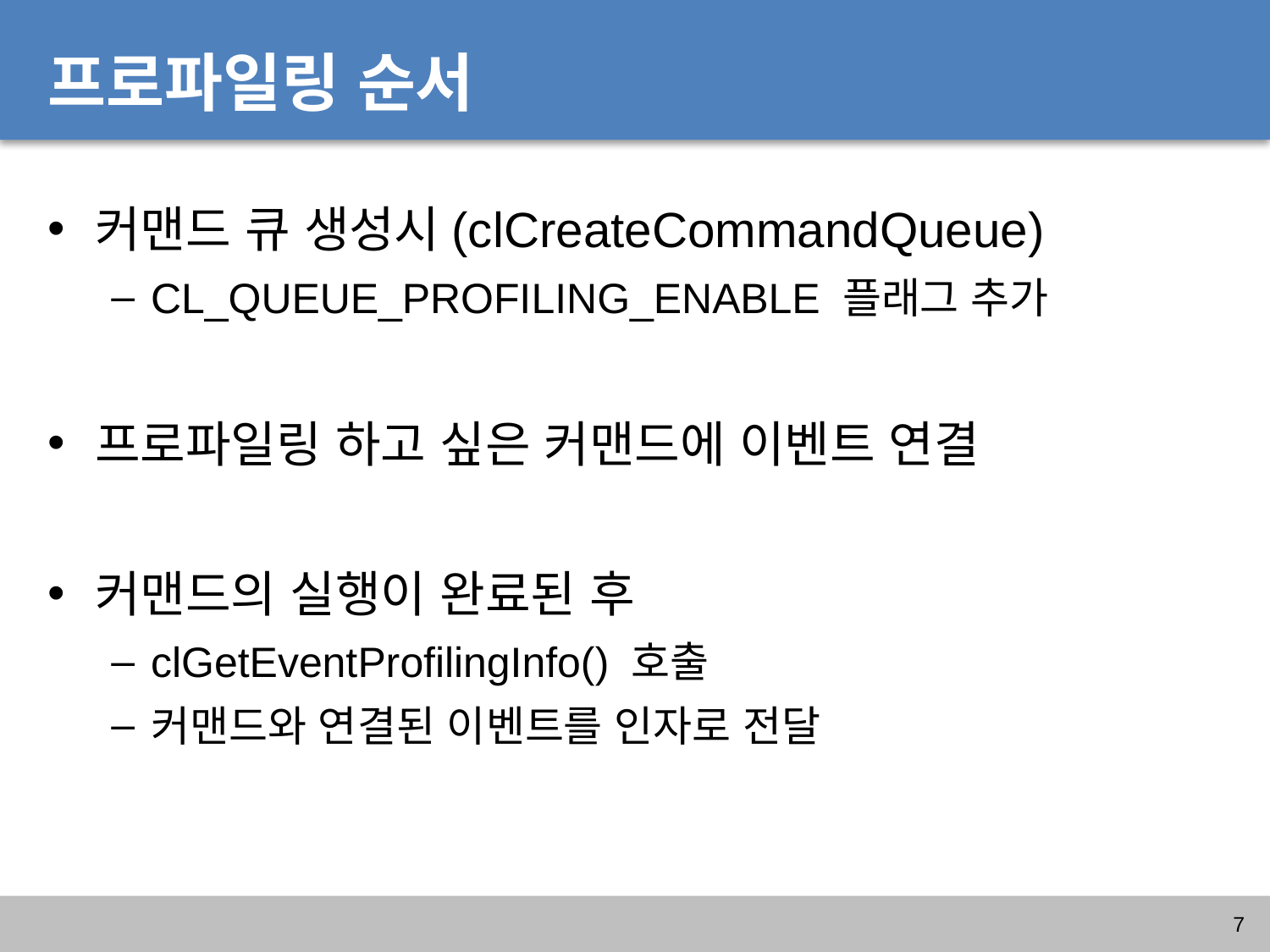

# 프로파일링 순서
커맨드 큐 생성시(clCreateCommandQueue)
CL_QUEUE_PROFILING_ENABLE 플래그 추가

프로파일링 하고 싶은 커맨드에 이벤트 연결

커맨드의 실행이 완료된 후
clGetEventProfilingInfo() 호출
커맨드와 연결된 이벤트를 인자로 전달

7